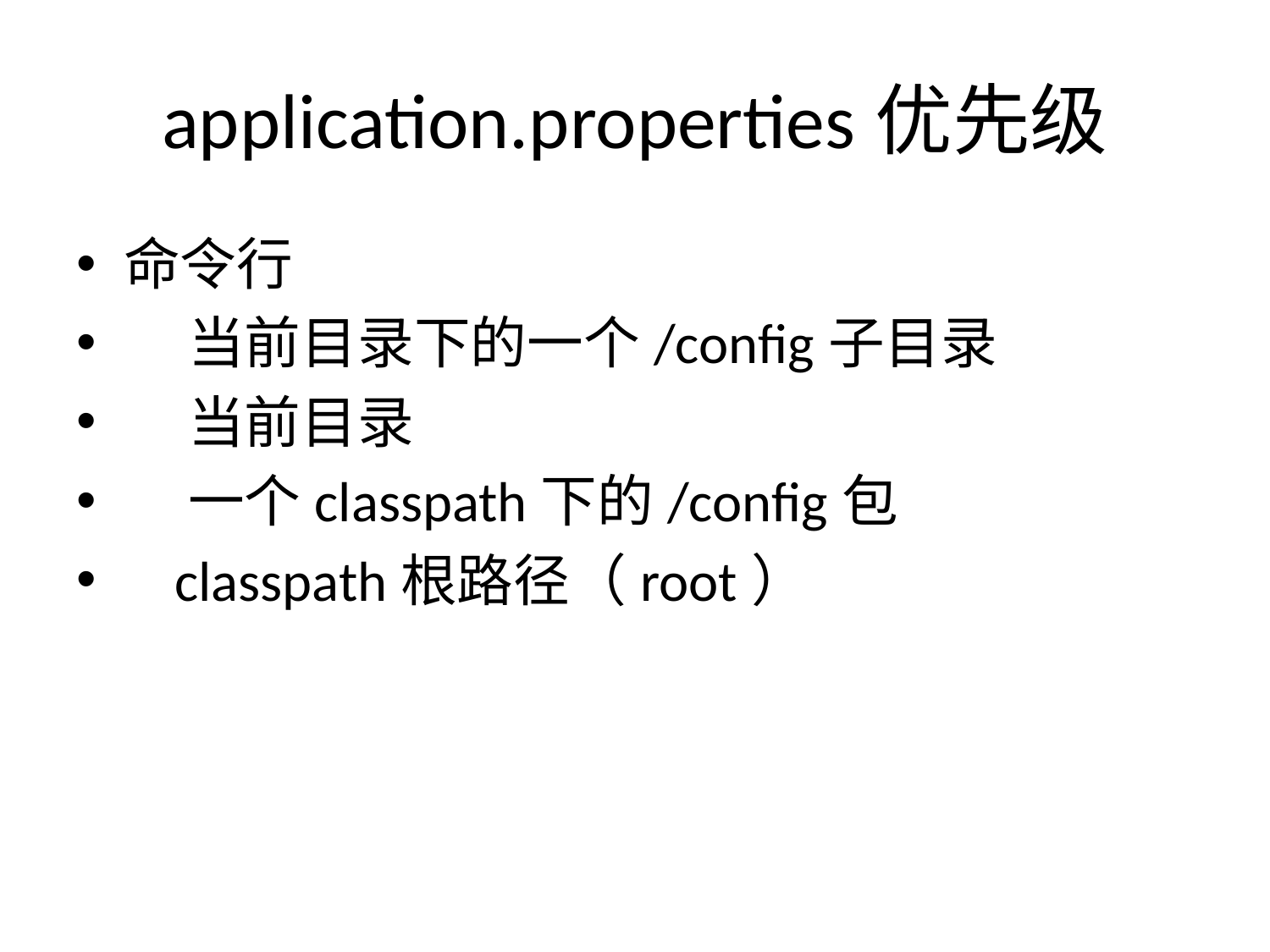

# application.properties优先级
命令行
    当前目录下的一个/config子目录
    当前目录
    一个classpath下的/config包
    classpath根路径（root）